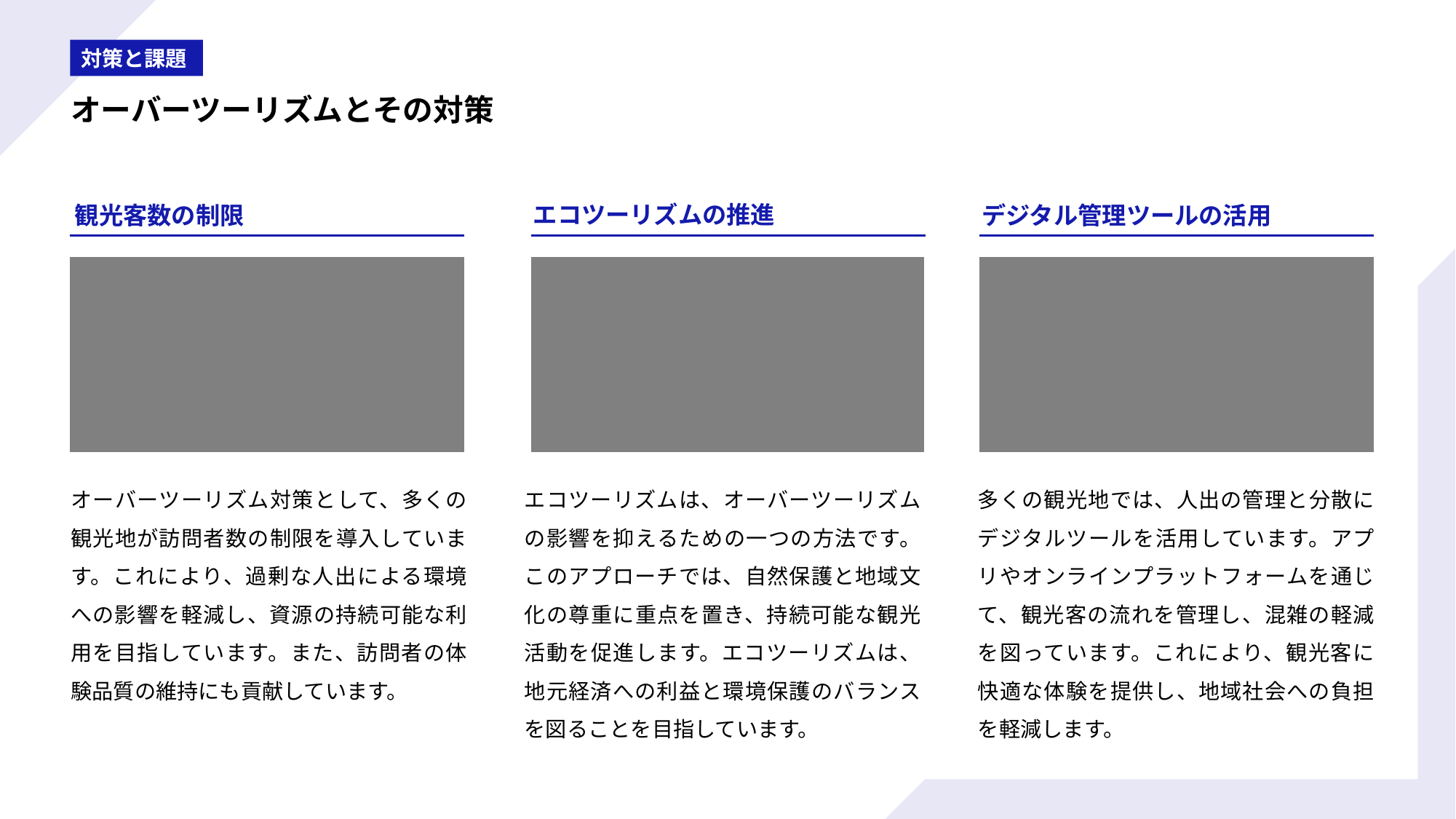

対策と課題
オーバーツーリズムとその対策

エコツーリズムの推進
観光客数の制限
デジタル管理ツールの活用

オーバーツーリズム対策として、多くの観光地が訪問者数の制限を導入しています。これにより、過剰な人出による環境への影響を軽減し、資源の持続可能な利用を目指しています。また、訪問者の体験品質の維持にも貢献しています。
エコツーリズムは、オーバーツーリズムの影響を抑えるための一つの方法です。このアプローチでは、自然保護と地域文化の尊重に重点を置き、持続可能な観光活動を促進します。エコツーリズムは、地元経済への利益と環境保護のバランスを図ることを目指しています。
多くの観光地では、人出の管理と分散にデジタルツールを活用しています。アプリやオンラインプラットフォームを通じて、観光客の流れを管理し、混雑の軽減を図っています。これにより、観光客に快適な体験を提供し、地域社会への負担を軽減します。